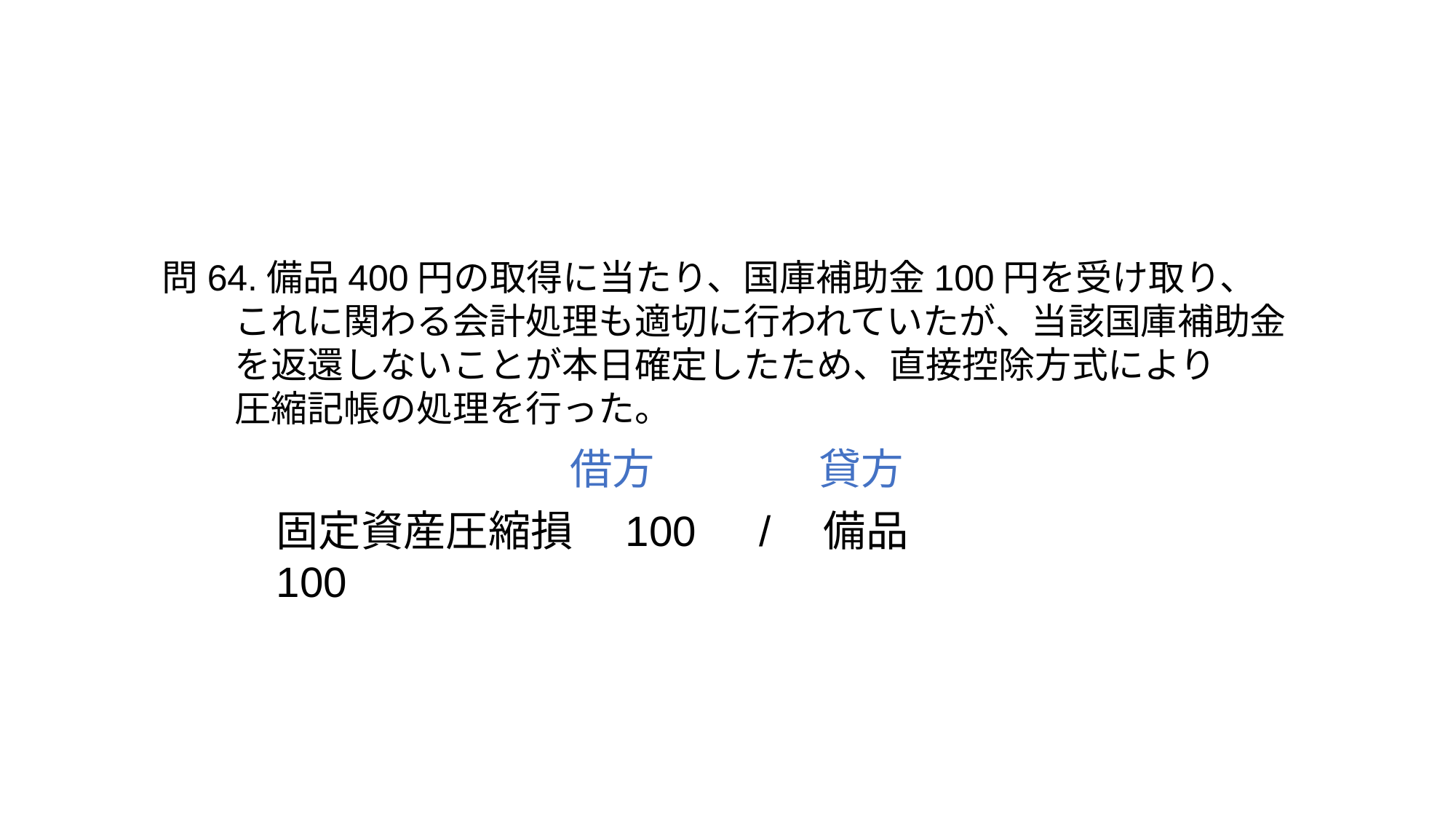

問64.備品400円の取得に当たり、国庫補助金100円を受け取り、
　　これに関わる会計処理も適切に行われていたが、当該国庫補助金
　　を返還しないことが本日確定したため、直接控除方式により
　　圧縮記帳の処理を行った。
借方
貸方
固定資産圧縮損　100　/　備品　100